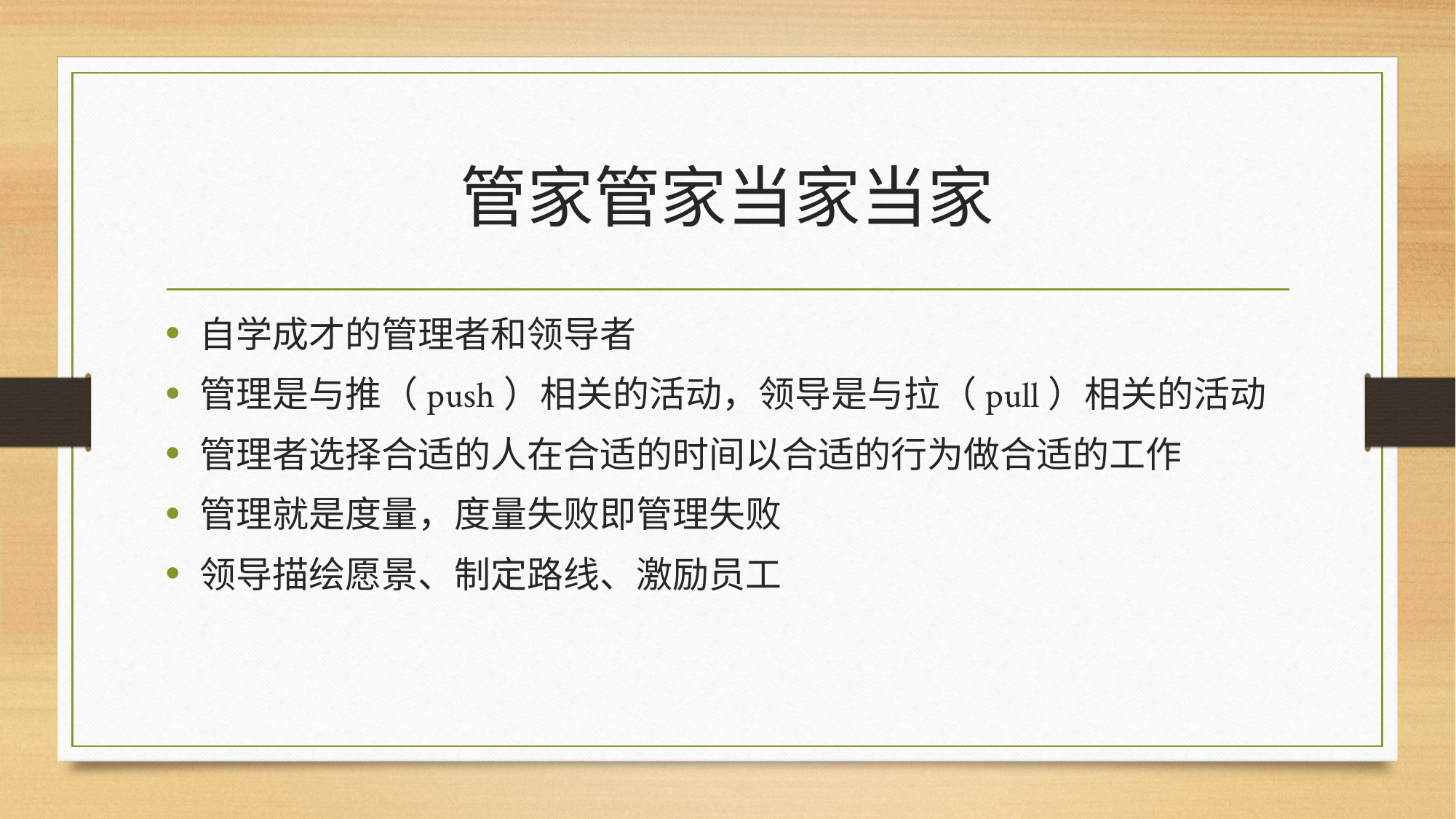

# 管家管家当家当家
自学成才的管理者和领导者
管理是与推（push）相关的活动，领导是与拉（pull）相关的活动
管理者选择合适的人在合适的时间以合适的行为做合适的工作
管理就是度量，度量失败即管理失败
领导描绘愿景、制定路线、激励员工